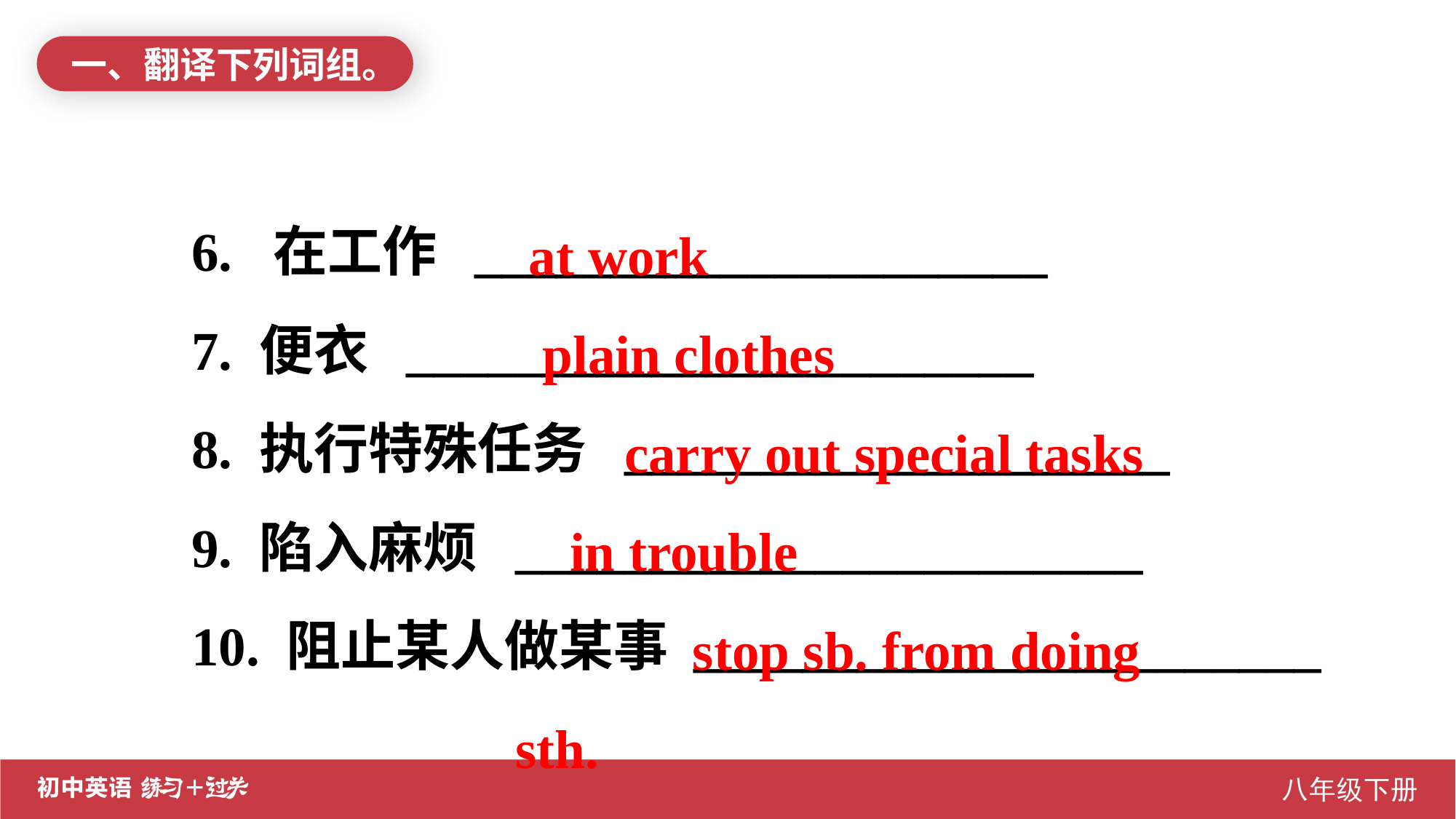

一、翻译下列词组。
6.  在工作  _____________________
7. 便衣  _______________________
8. 执行特殊任务  ____________________
9. 陷入麻烦  _______________________
10. 阻止某人做某事 _______________________
 at work
  plain clothes
        carry out special tasks
    in trouble
             stop sb. from doing sth.